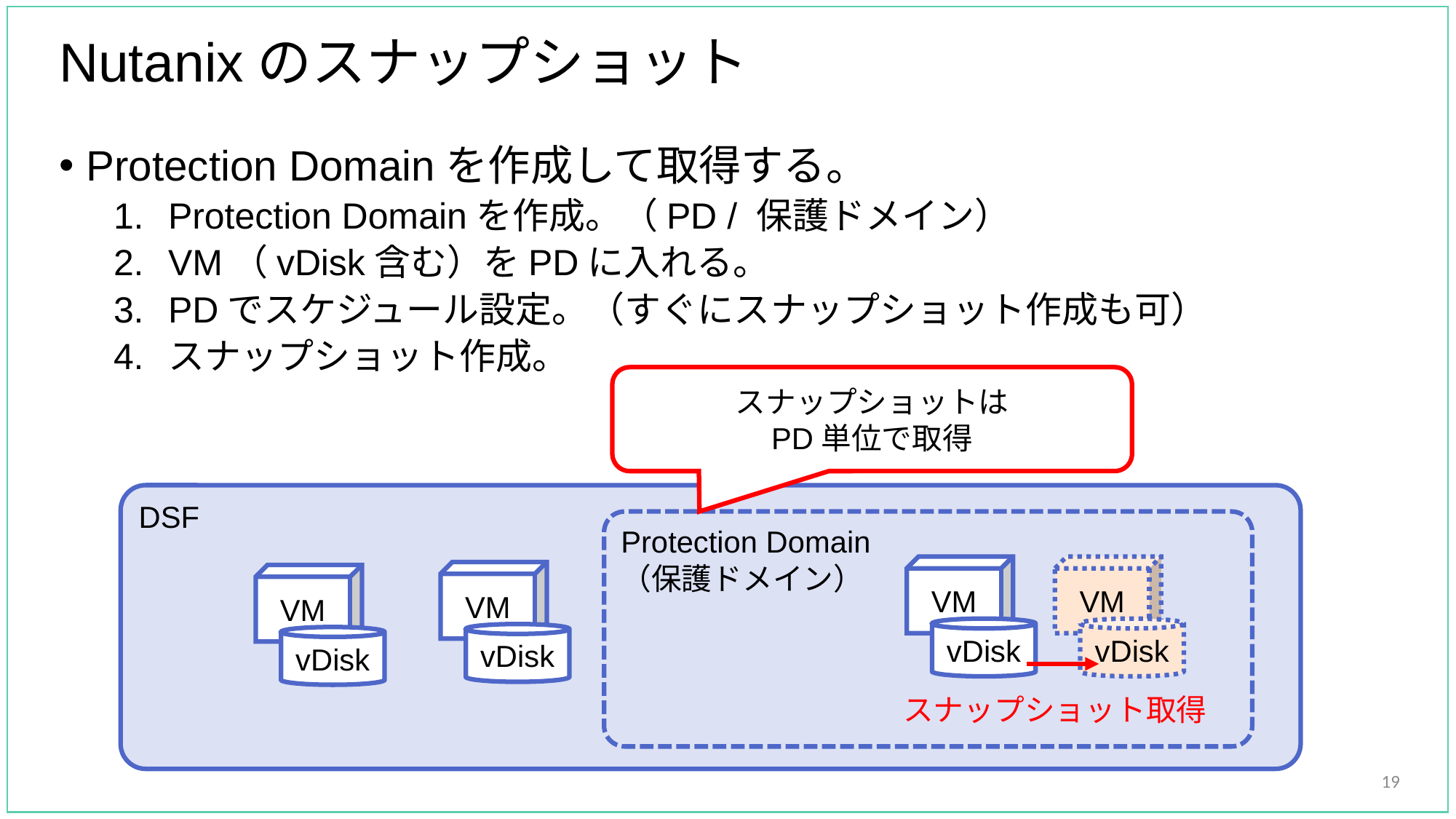

# Nutanixのスナップショット
Protection Domainを作成して取得する。
Protection Domainを作成。（PD / 保護ドメイン）
VM（vDisk含む）をPDに入れる。
PDでスケジュール設定。（すぐにスナップショット作成も可）
スナップショット作成。

スナップショットは
PD単位で取得
DSF
Protection Domain
（保護ドメイン）
VM
VM
VM
VM
vDisk
vDisk
vDisk
vDisk
スナップショット取得
19